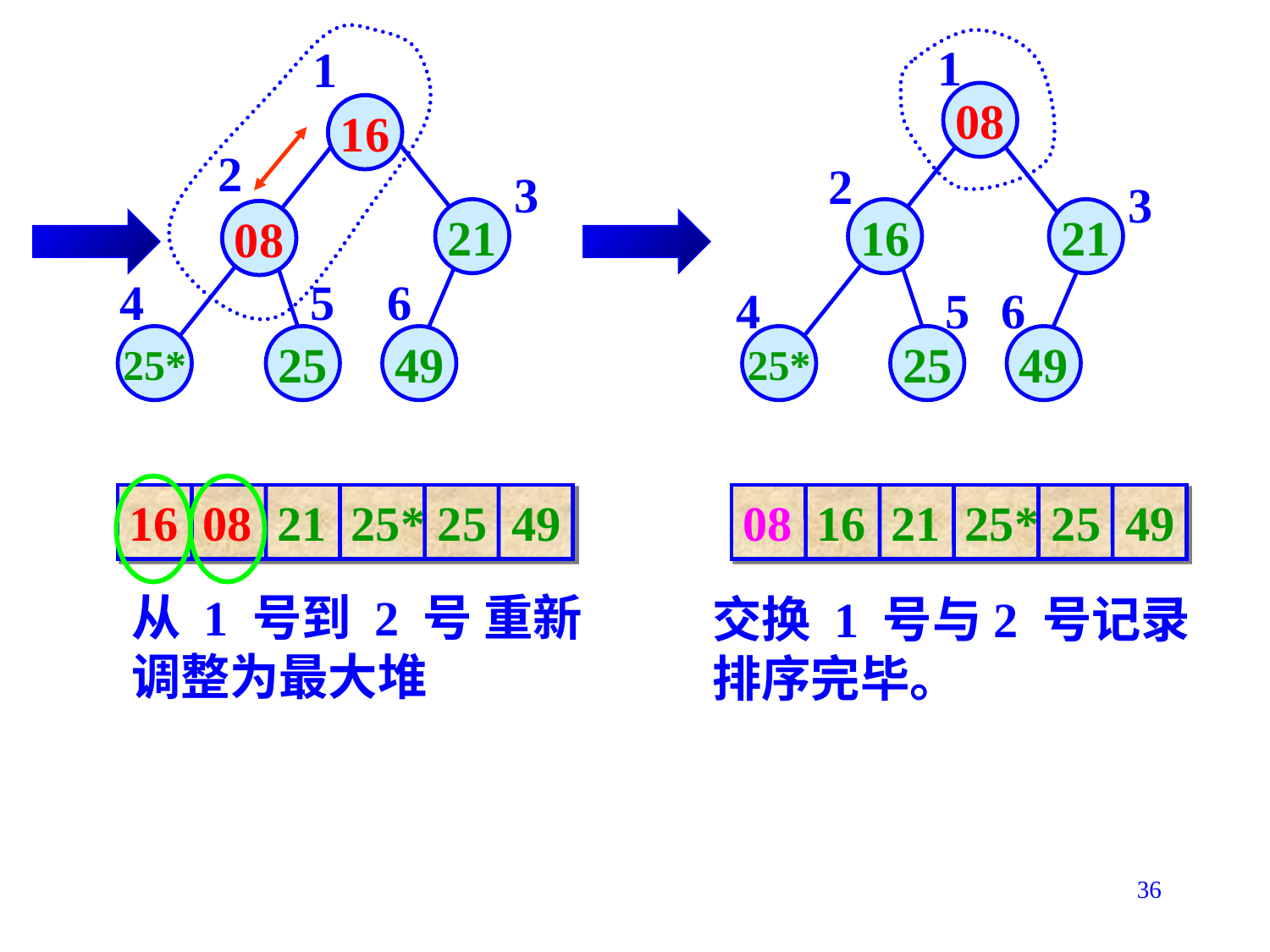

1
08

2

3
21
16

4
5
6
25*
25
49

1
08

2
3
16
21

4
5
6
25*
25
49
16
08

16  08  21  25* 25  49

08  16  21  25* 25  49

交换 1 号与2 号记录
排序完毕。
从 1 号到 2 号 重新
调整为最大堆
36